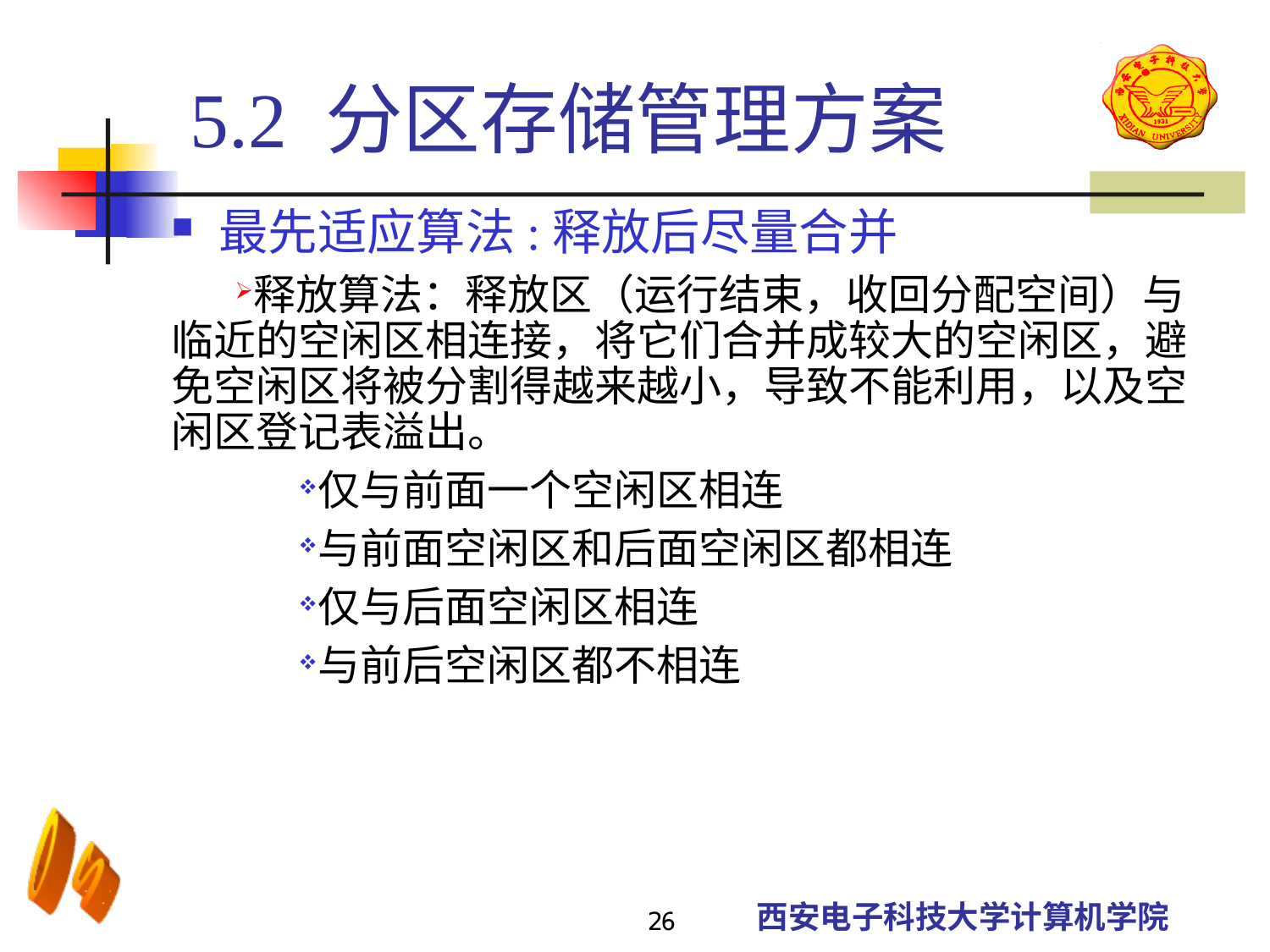

5.2 分区存储管理方案
最先适应算法:释放后尽量合并
释放算法：释放区（运行结束，收回分配空间）与临近的空闲区相连接，将它们合并成较大的空闲区，避免空闲区将被分割得越来越小，导致不能利用，以及空闲区登记表溢出。
仅与前面一个空闲区相连
与前面空闲区和后面空闲区都相连
仅与后面空闲区相连
与前后空闲区都不相连
26